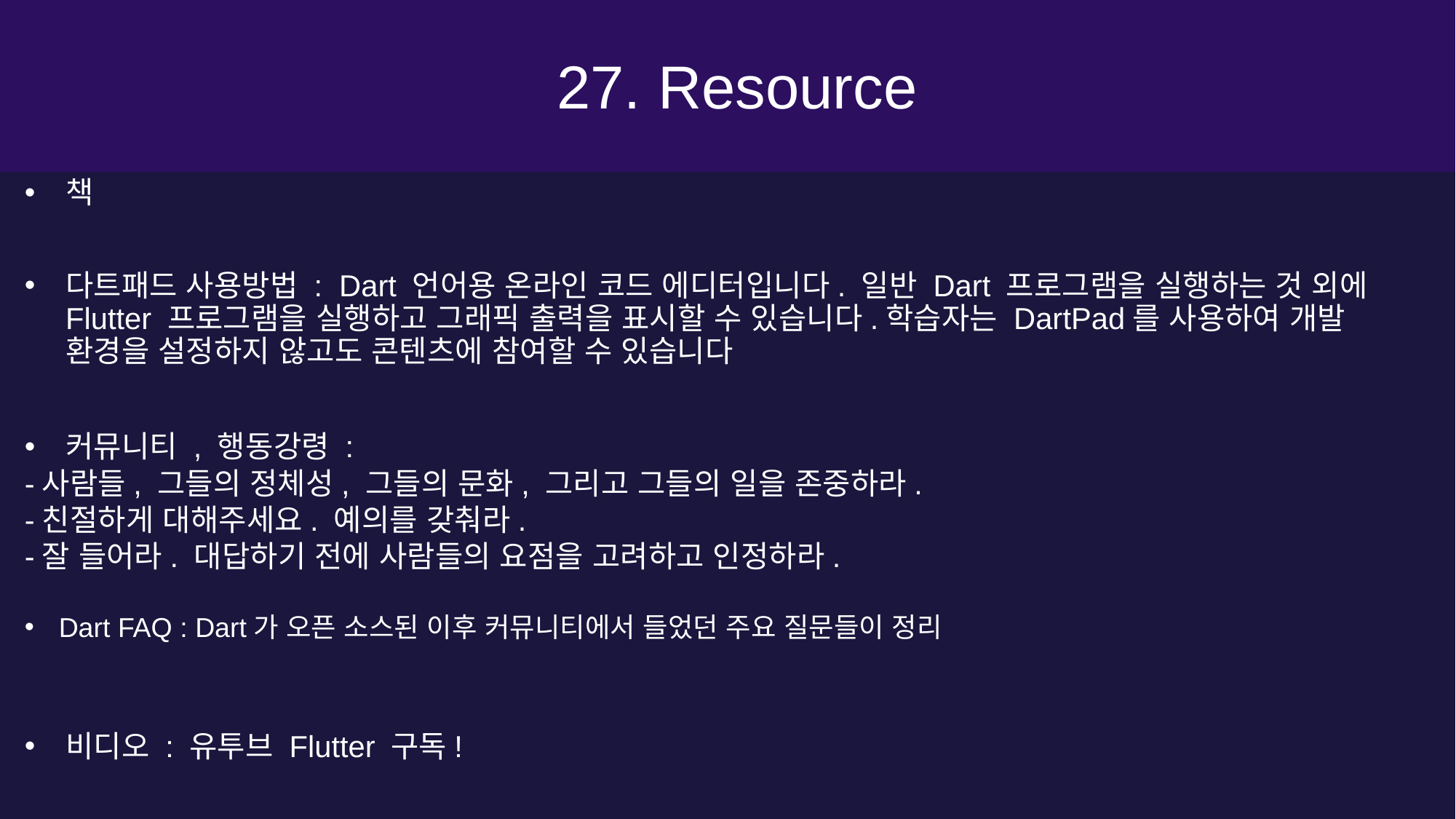

27. Resource
책

다트패드 사용방법 :  Dart 언어용 온라인 코드 에디터입니다. 일반 Dart 프로그램을 실행하는 것 외에 Flutter 프로그램을 실행하고 그래픽 출력을 표시할 수 있습니다.학습자는 DartPad를 사용하여 개발 환경을 설정하지 않고도 콘텐츠에 참여할 수 있습니다

커뮤니티 , 행동강령 :
-사람들, 그들의 정체성, 그들의 문화, 그리고 그들의 일을 존중하라.
-친절하게 대해주세요. 예의를 갖춰라.
-잘 들어라. 대답하기 전에 사람들의 요점을 고려하고 인정하라.

Dart FAQ : Dart가 오픈 소스된 이후 커뮤니티에서 들었던 주요 질문들이 정리

비디오 : 유투브 Flutter 구독!